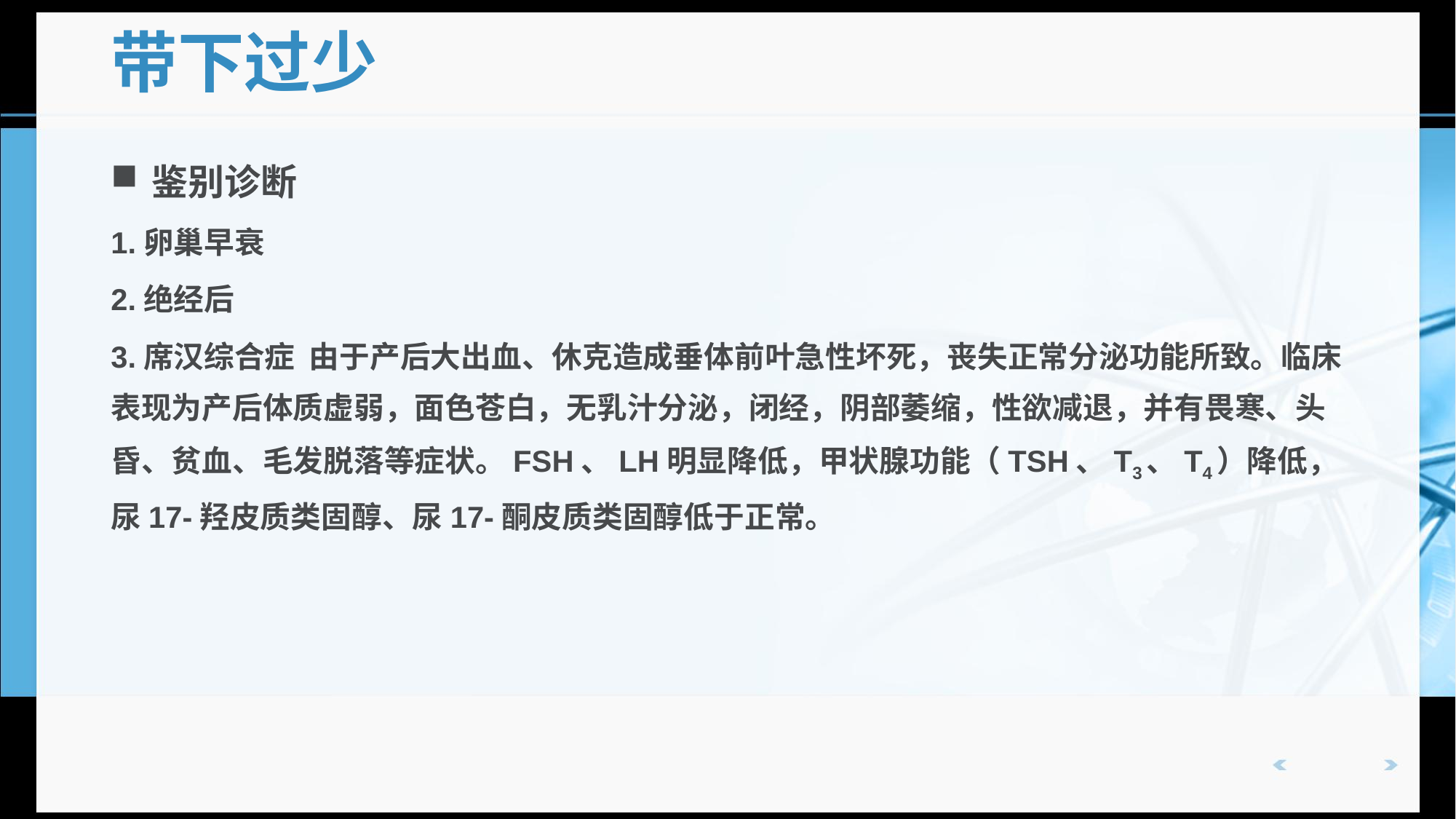

# 带下过少
鉴别诊断
1.卵巢早衰
2.绝经后
3.席汉综合症  由于产后大出血、休克造成垂体前叶急性坏死，丧失正常分泌功能所致。临床表现为产后体质虚弱，面色苍白，无乳汁分泌，闭经，阴部萎缩，性欲减退，并有畏寒、头昏、贫血、毛发脱落等症状。FSH、LH明显降低，甲状腺功能（TSH、T3、T4）降低，尿17-羟皮质类固醇、尿17-酮皮质类固醇低于正常。